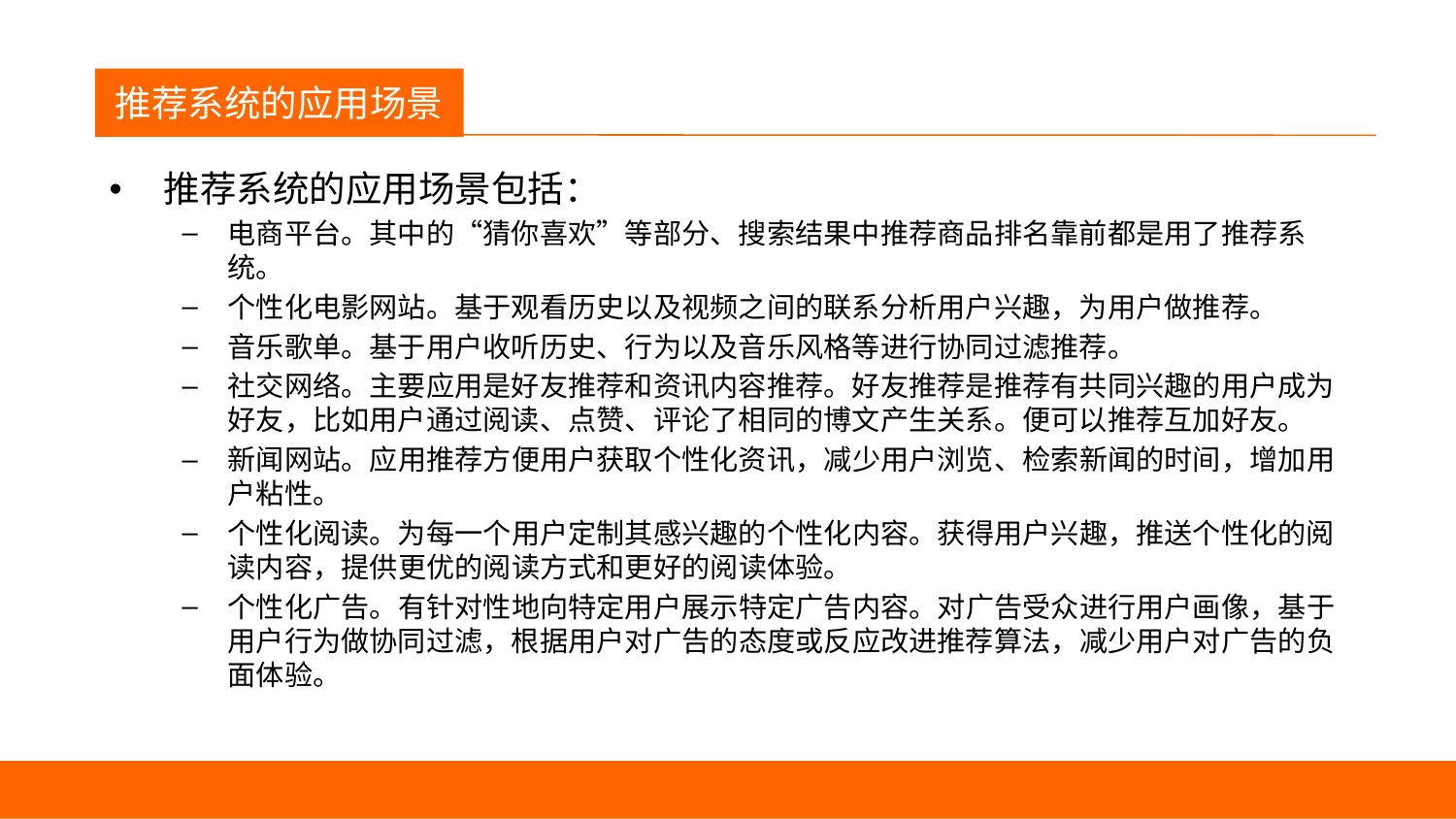

议程
推荐系统的应用场景

推荐系统的应用场景包括：
电商平台。其中的“猜你喜欢”等部分、搜索结果中推荐商品排名靠前都是用了推荐系统。
个性化电影网站。基于观看历史以及视频之间的联系分析用户兴趣，为用户做推荐。
音乐歌单。基于用户收听历史、行为以及音乐风格等进行协同过滤推荐。
社交网络。主要应用是好友推荐和资讯内容推荐。好友推荐是推荐有共同兴趣的用户成为好友，比如用户通过阅读、点赞、评论了相同的博文产生关系。便可以推荐互加好友。
新闻网站。应用推荐方便用户获取个性化资讯，减少用户浏览、检索新闻的时间，增加用户粘性。
个性化阅读。为每一个用户定制其感兴趣的个性化内容。获得用户兴趣，推送个性化的阅读内容，提供更优的阅读方式和更好的阅读体验。
个性化广告。有针对性地向特定用户展示特定广告内容。对广告受众进行用户画像，基于用户行为做协同过滤，根据用户对广告的态度或反应改进推荐算法，减少用户对广告的负面体验。